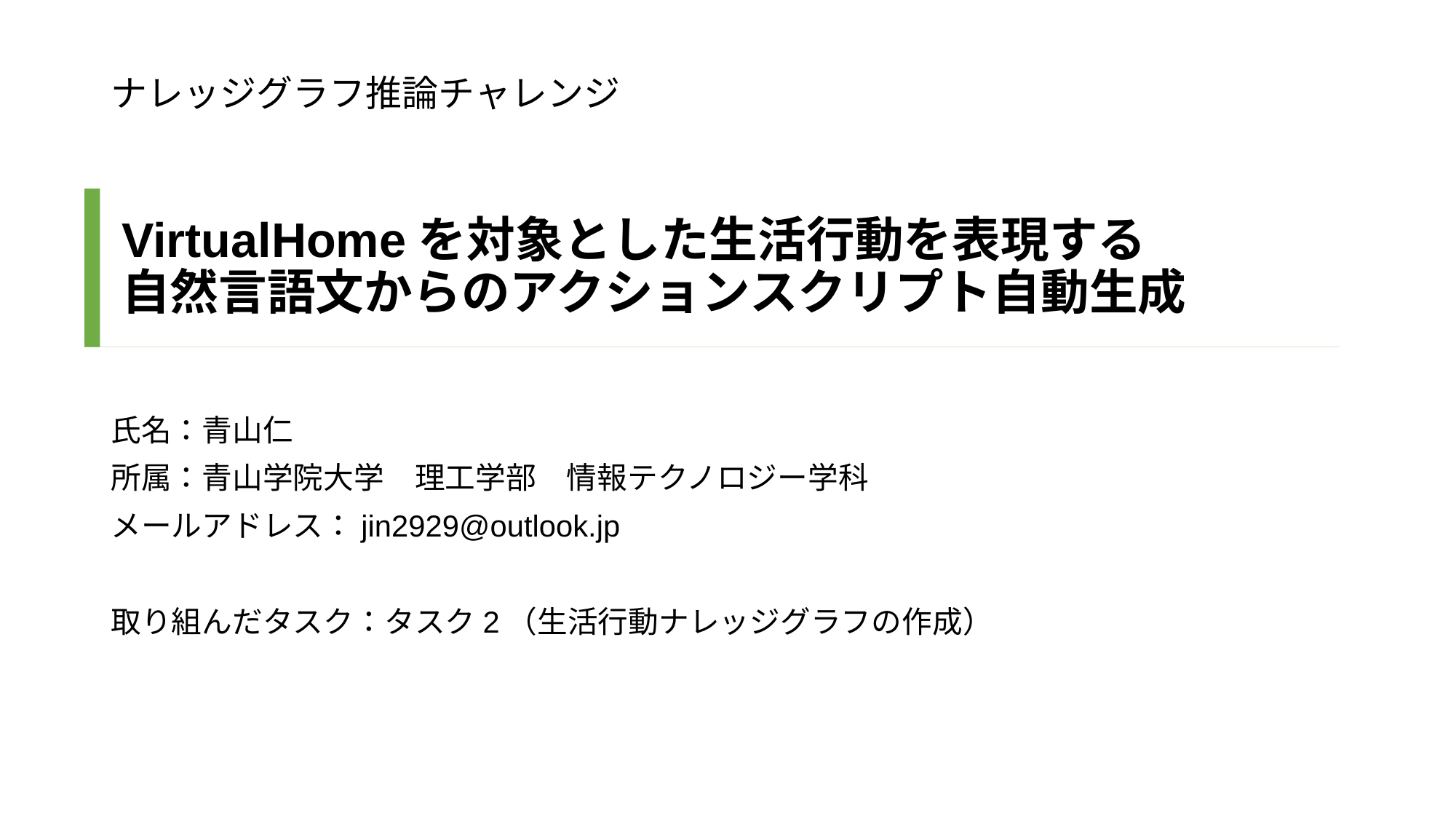

ナレッジグラフ推論チャレンジ
# VirtualHomeを対象とした生活行動を表現する 自然言語文からのアクションスクリプト自動生成
氏名：青山仁
所属：青山学院大学　理工学部　情報テクノロジー学科
メールアドレス：jin2929@outlook.jp

取り組んだタスク：タスク2（生活行動ナレッジグラフの作成）